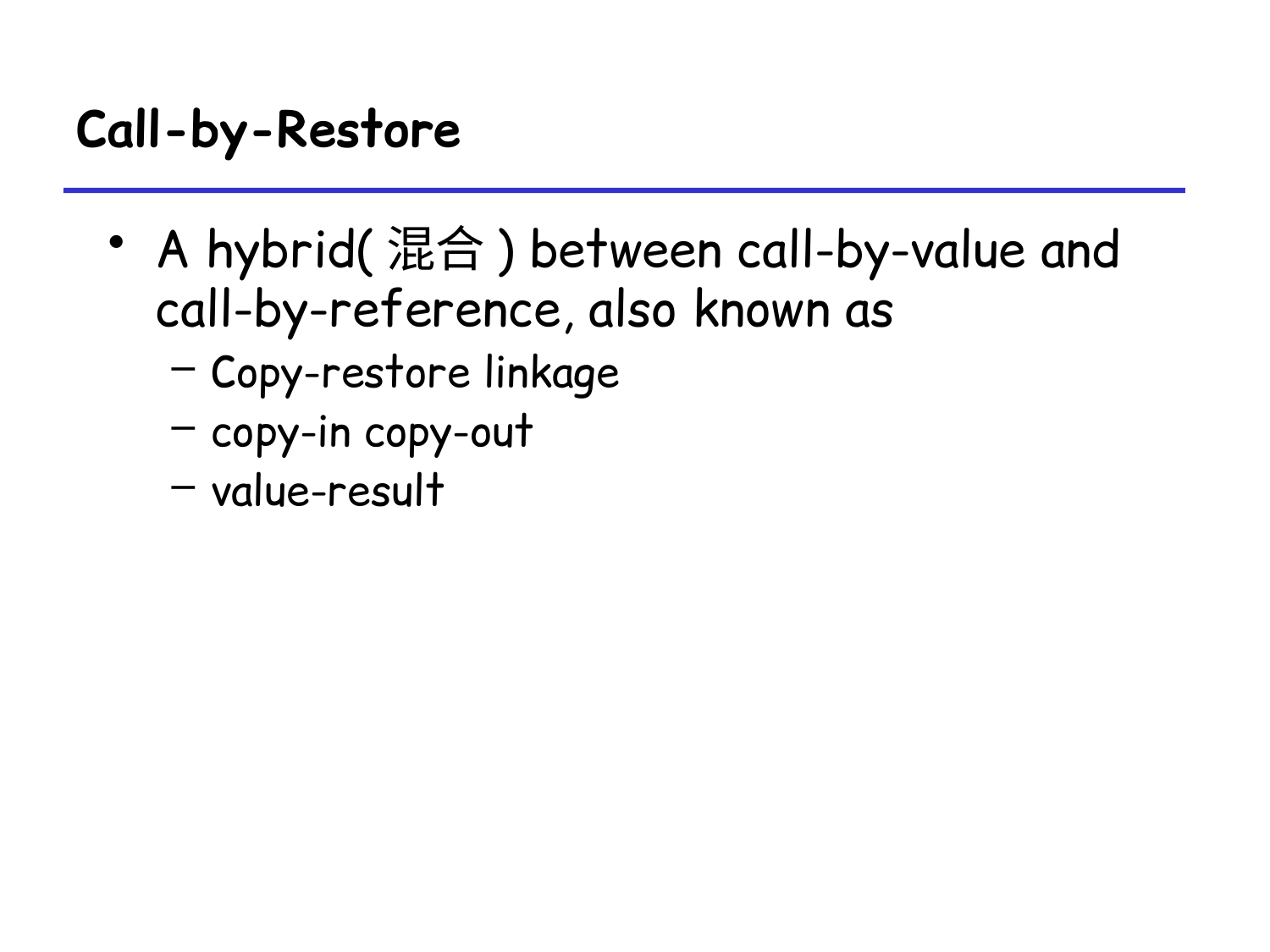

# Call-by-Restore
A hybrid(混合) between call-by-value and call-by-reference, also known as
Copy-restore linkage
copy-in copy-out
value-result
15